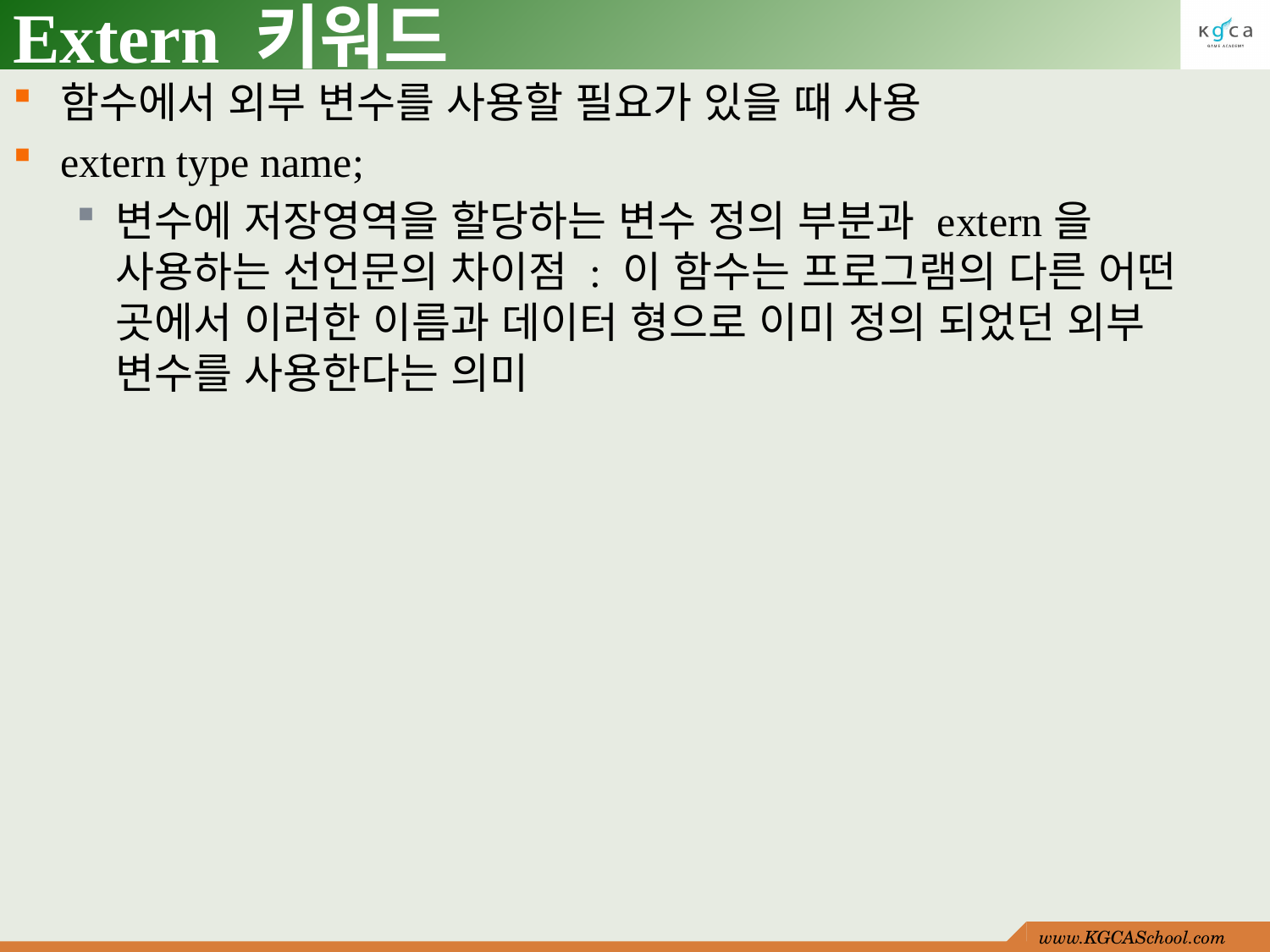

# Extern 키워드
함수에서 외부 변수를 사용할 필요가 있을 때 사용
extern type name;
변수에 저장영역을 할당하는 변수 정의 부분과 extern을 사용하는 선언문의 차이점 : 이 함수는 프로그램의 다른 어떤 곳에서 이러한 이름과 데이터 형으로 이미 정의 되었던 외부 변수를 사용한다는 의미